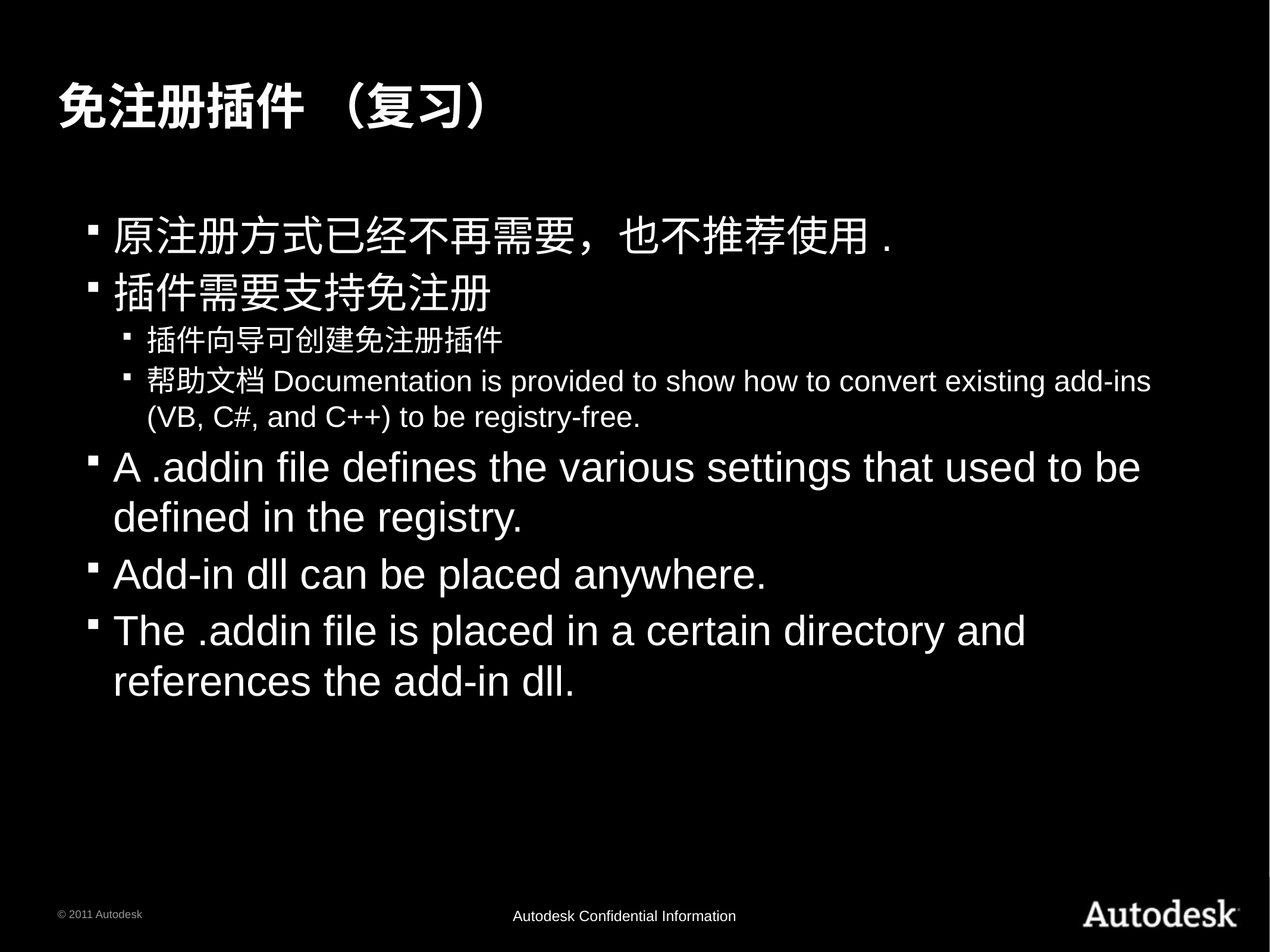

# 免注册插件 （复习）
原注册方式已经不再需要，也不推荐使用.
插件需要支持免注册
插件向导可创建免注册插件
帮助文档Documentation is provided to show how to convert existing add-ins (VB, C#, and C++) to be registry-free.
A .addin file defines the various settings that used to be defined in the registry.
Add-in dll can be placed anywhere.
The .addin file is placed in a certain directory and references the add-in dll.